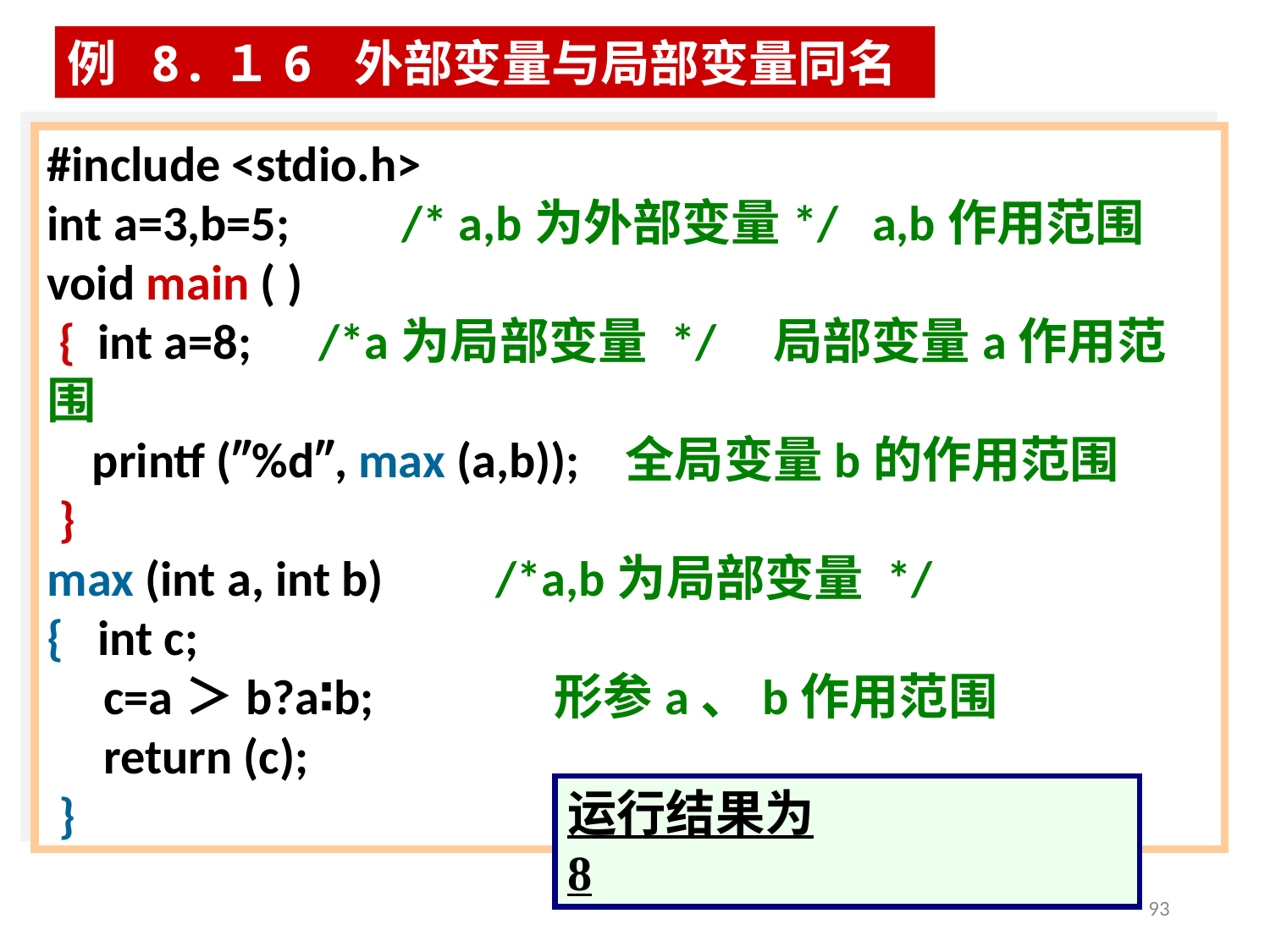

例  8.１6 外部变量与局部变量同名
#include <stdio.h>
int a=3,b=5;          /* a,b为外部变量*/   a,b作用范围
void main ( )
 {  int a=8;      /*a为局部变量 */    局部变量a作用范围
    printf (″%d″, max (a,b));   全局变量b的作用范围
 }
max (int a, int b)          /*a,b为局部变量 */
{   int c;
     c=a＞b?a∶b;               形参a、b作用范围
     return (c);
 }
运行结果为
8
93